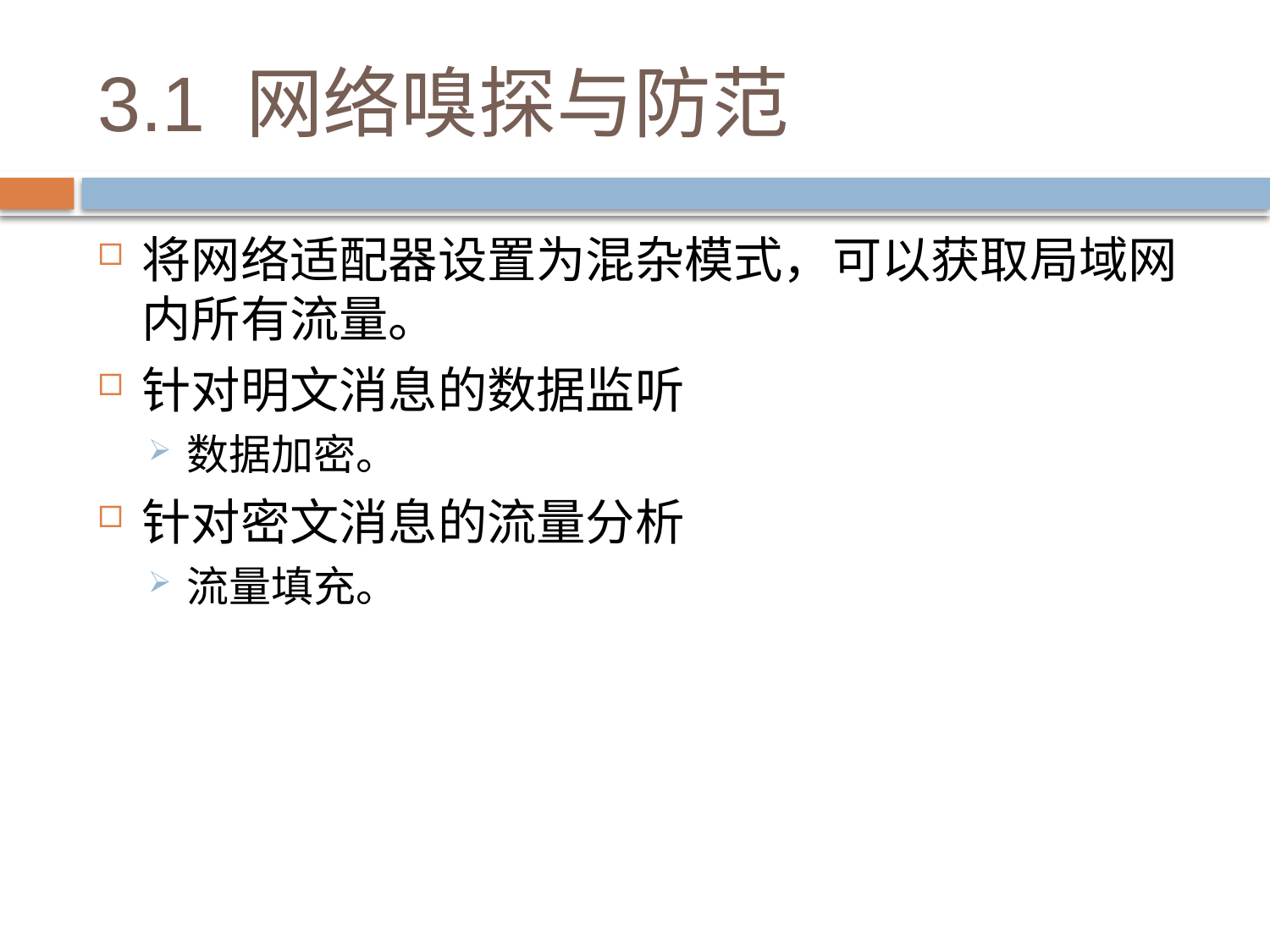

# 3.1 网络嗅探与防范
将网络适配器设置为混杂模式，可以获取局域网内所有流量。
针对明文消息的数据监听
数据加密。
针对密文消息的流量分析
流量填充。